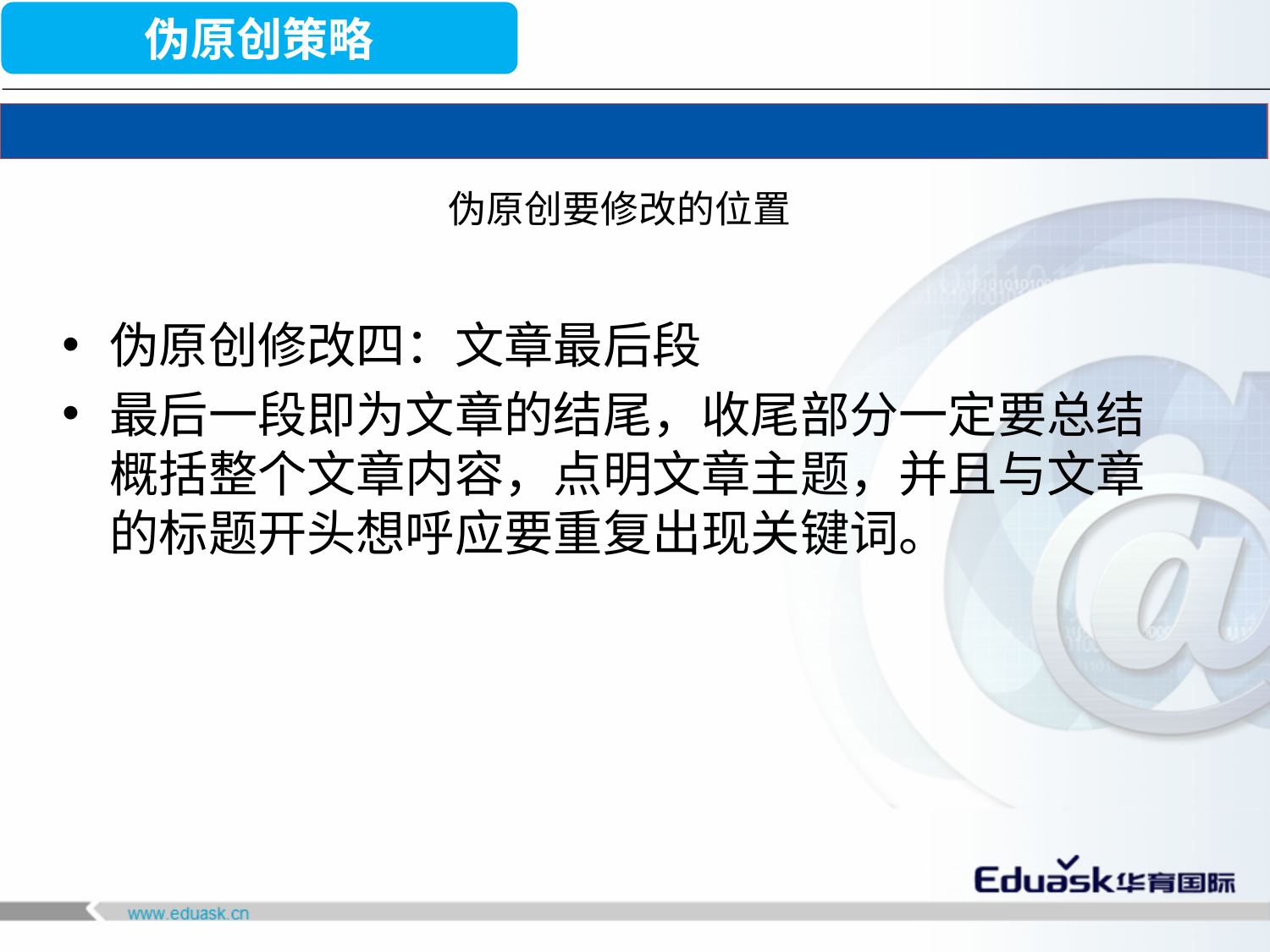

伪原创策略

# 伪原创要修改的位置
伪原创修改四：文章最后段
最后一段即为文章的结尾，收尾部分一定要总结概括整个文章内容，点明文章主题，并且与文章的标题开头想呼应要重复出现关键词。